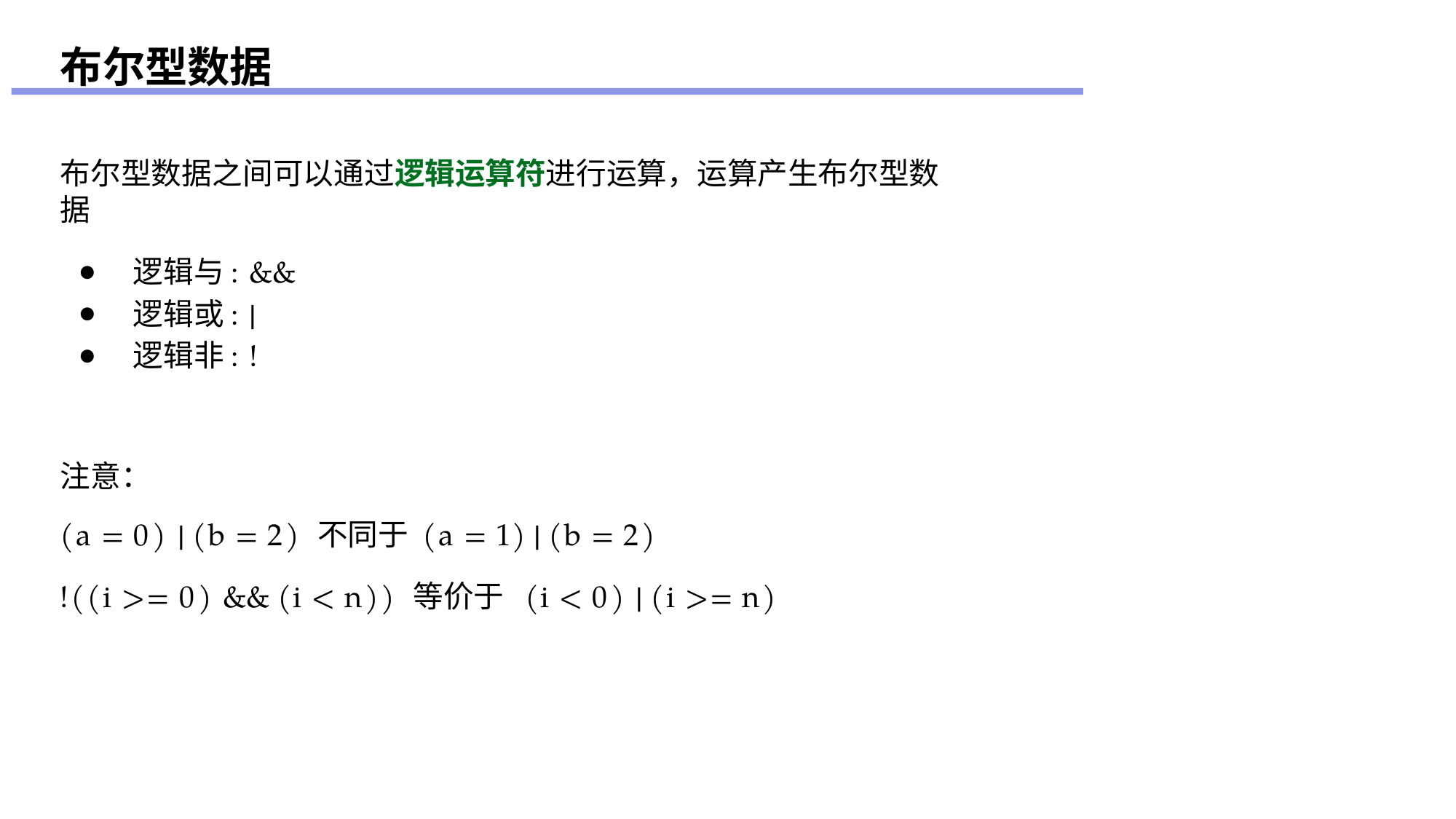

# 布尔型数据
布尔型数据之间可以通过逻辑运算符进行运算，运算产生布尔型数据
逻辑与: &&
逻辑或: ||
逻辑非: !

注意：
(a = 0) || (b = 2) 不同于 (a = 1) || (b = 2)
!((i >= 0) && (i < n)) 等价于  (i < 0) || (i >= n)